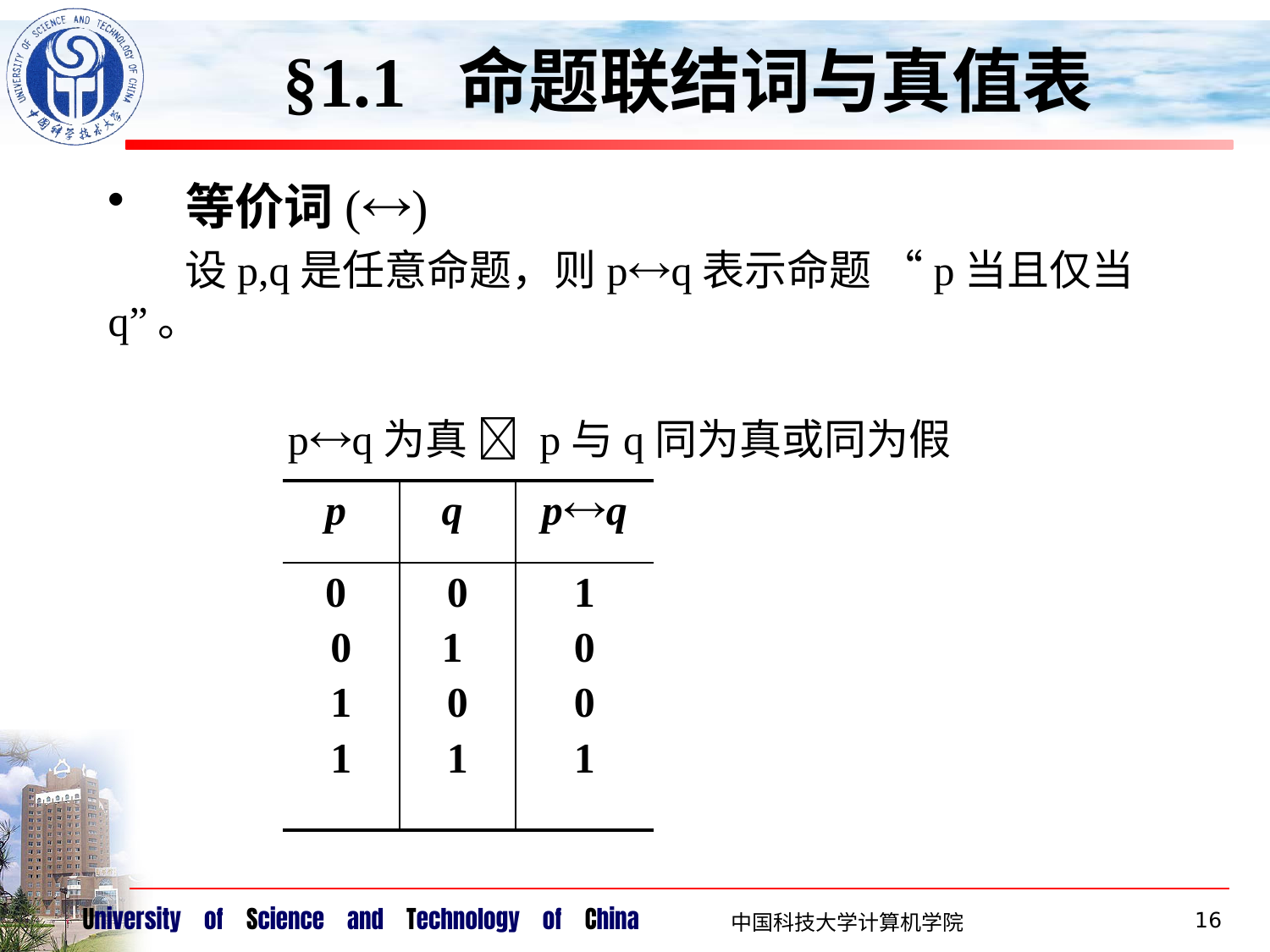

§1.1  命题联结词与真值表
等价词(↔)
       设p,q是任意命题，则p↔q表示命题 “p当且仅当q”。

                 p↔q为真 ⇔ p与q同为真或同为假

| p | q | p↔q |
| --- | --- | --- |
| 0 0 1 1 | 0 1 0 1 | 1 0 0 1 |